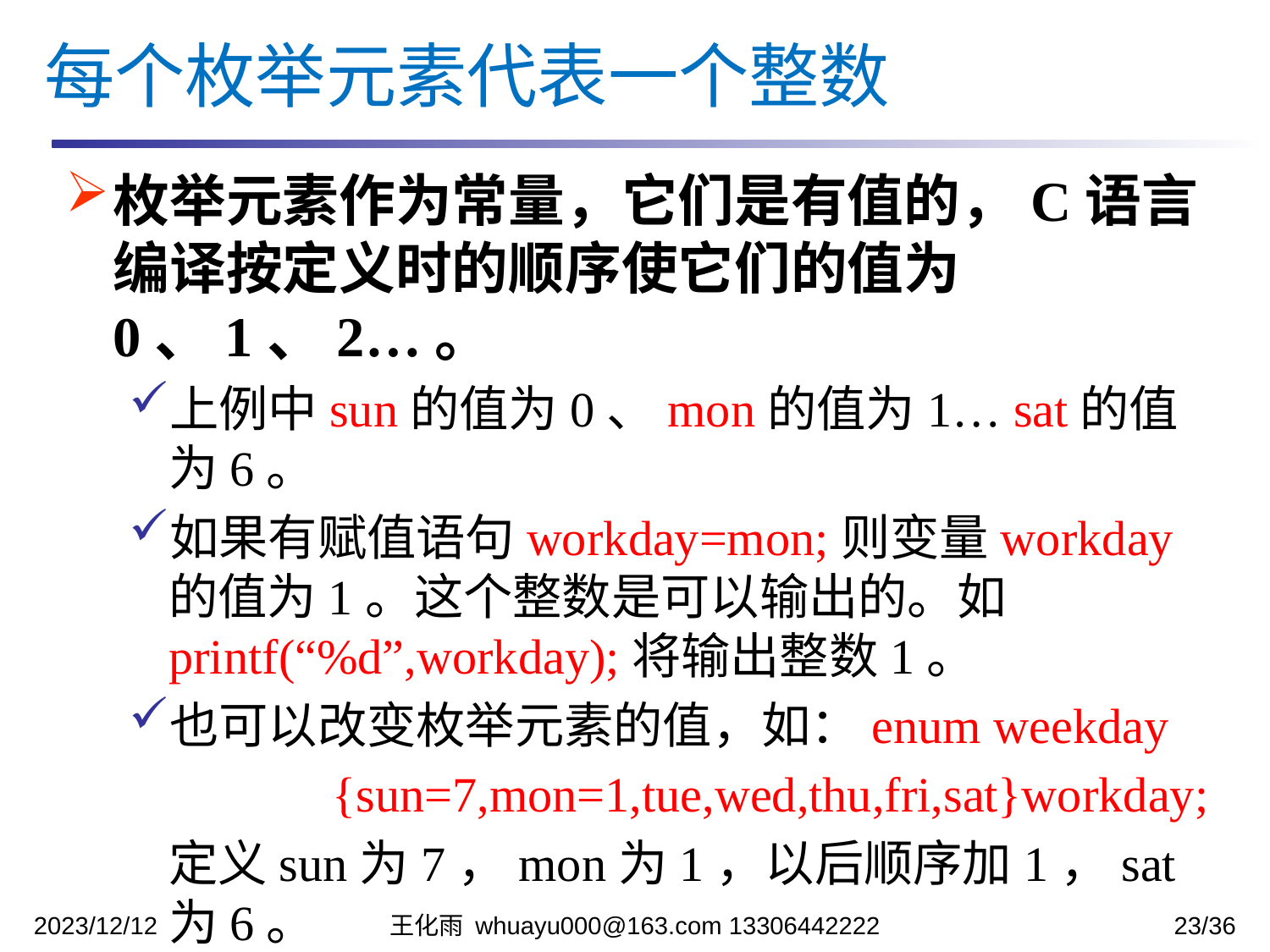

每个枚举元素代表一个整数
枚举元素作为常量，它们是有值的，C语言编译按定义时的顺序使它们的值为0、1、2…。
上例中sun的值为0、mon的值为1… sat的值为6。
如果有赋值语句workday=mon;则变量workday的值为1。这个整数是可以输出的。如printf(“%d”,workday);将输出整数1。
也可以改变枚举元素的值，如：enum weekday
		   {sun=7,mon=1,tue,wed,thu,fri,sat}workday;
	定义sun为7，mon为1，以后顺序加1，sat为6。
2023/12/12
王化雨 whuayu000@163.com 13306442222
23/36